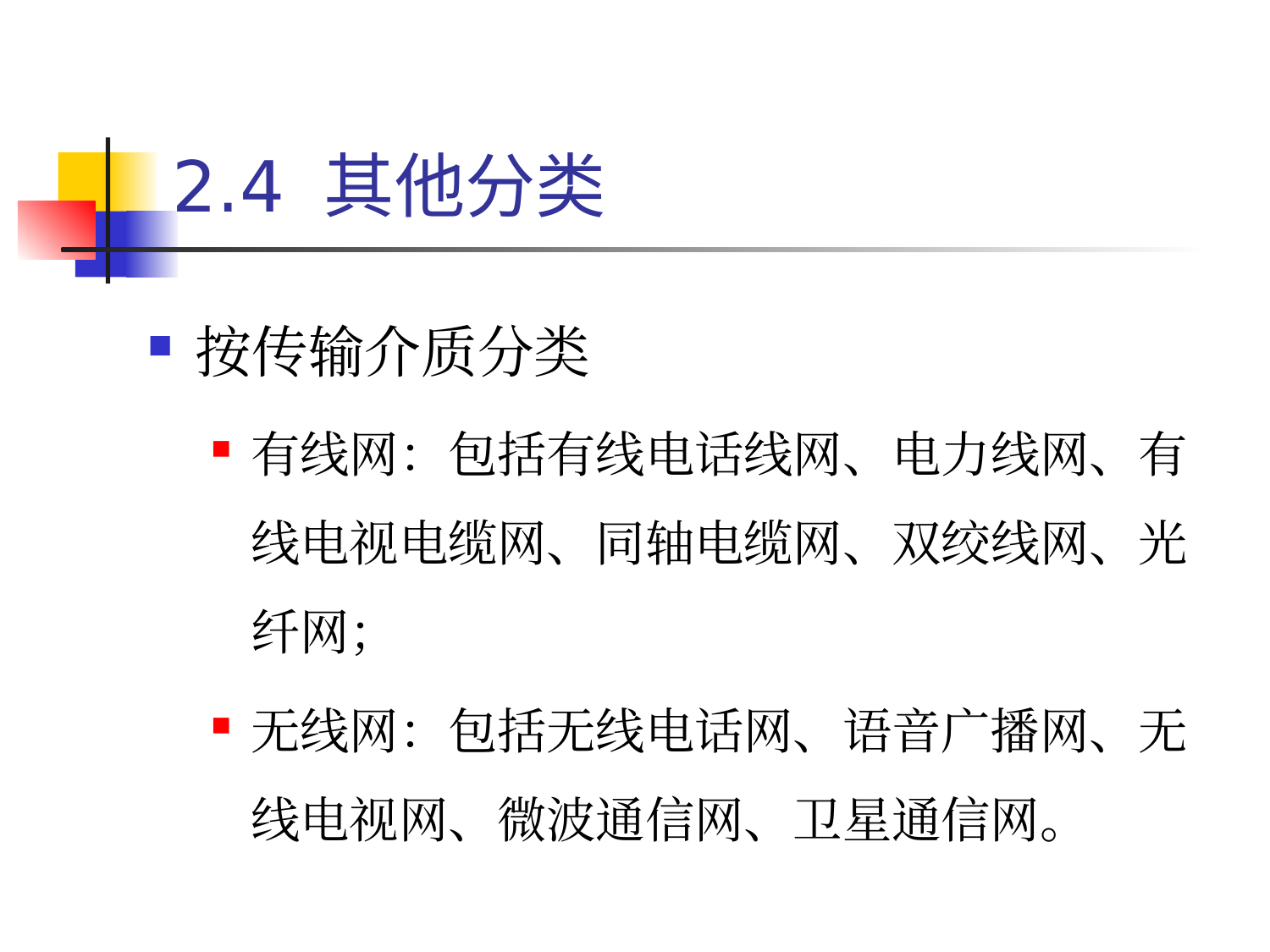

# 2.4 其他分类
按传输介质分类
有线网：包括有线电话线网、电力线网、有线电视电缆网、同轴电缆网、双绞线网、光纤网；
无线网：包括无线电话网、语音广播网、无线电视网、微波通信网、卫星通信网。